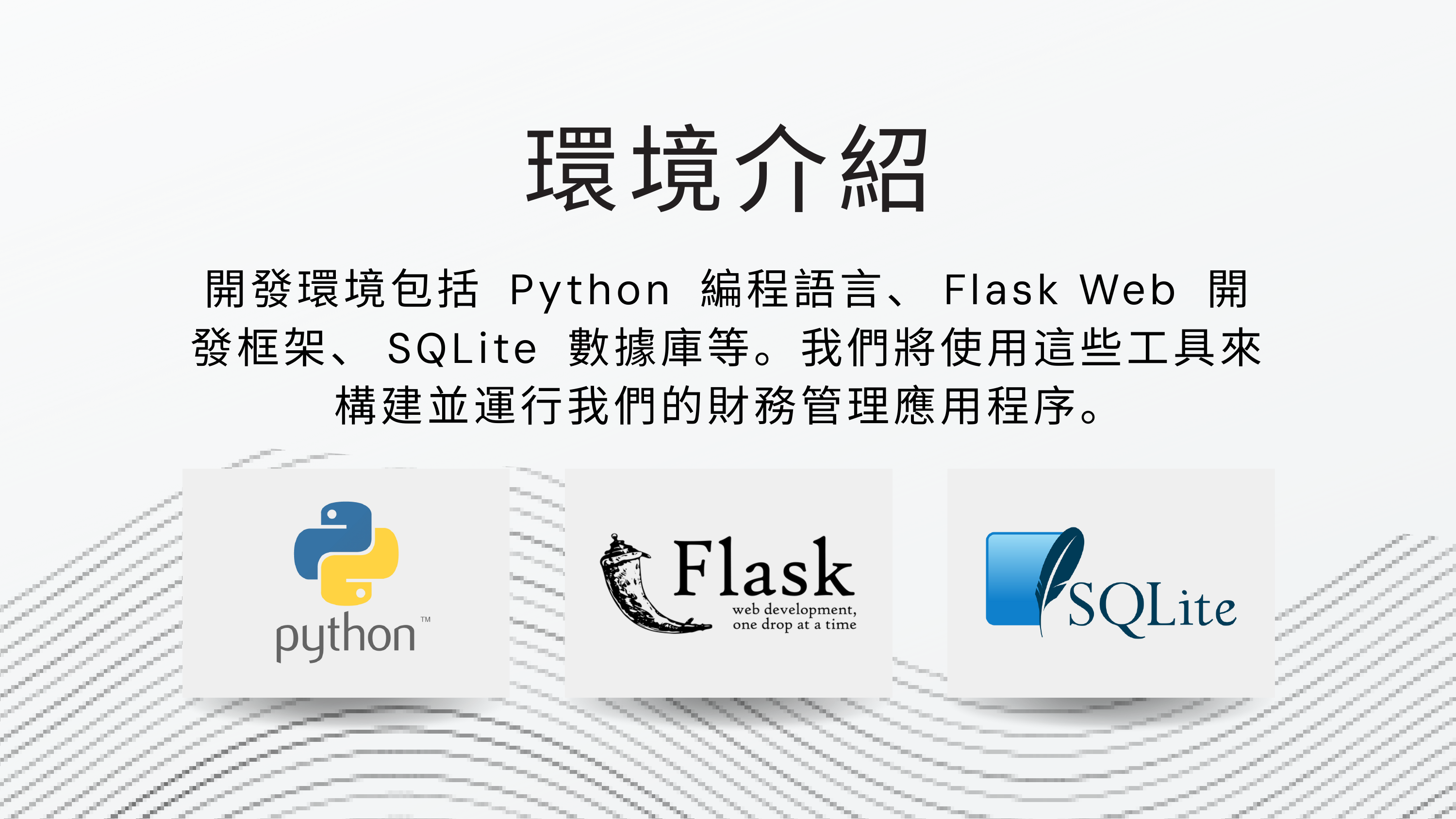

環境介紹
開發環境包括 Python 編程語言、Flask Web 開發框架、SQLite 數據庫等。我們將使用這些工具來構建並運行我們的財務管理應用程序。